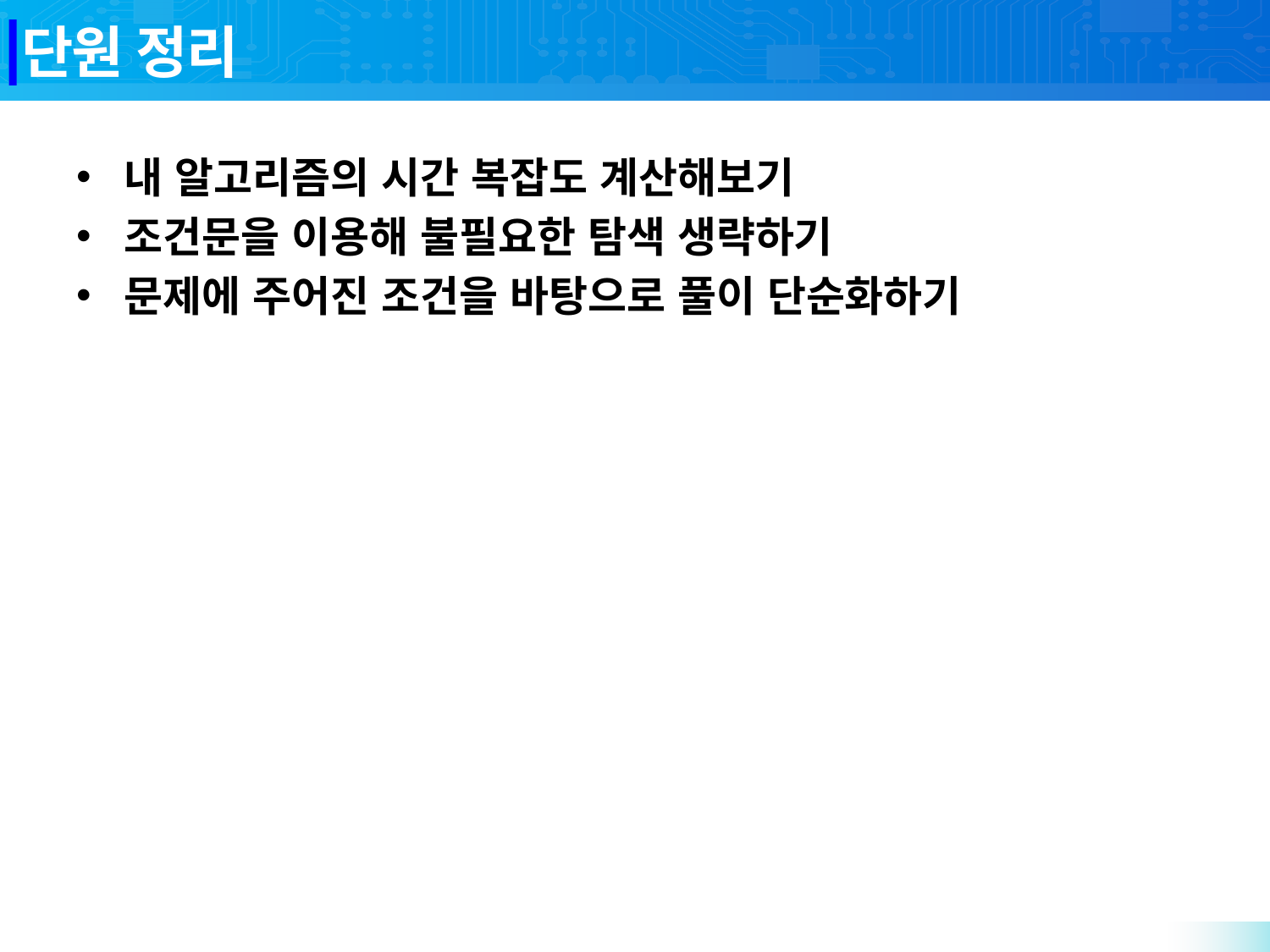

# 단원 정리
내 알고리즘의 시간 복잡도 계산해보기
조건문을 이용해 불필요한 탐색 생략하기
문제에 주어진 조건을 바탕으로 풀이 단순화하기